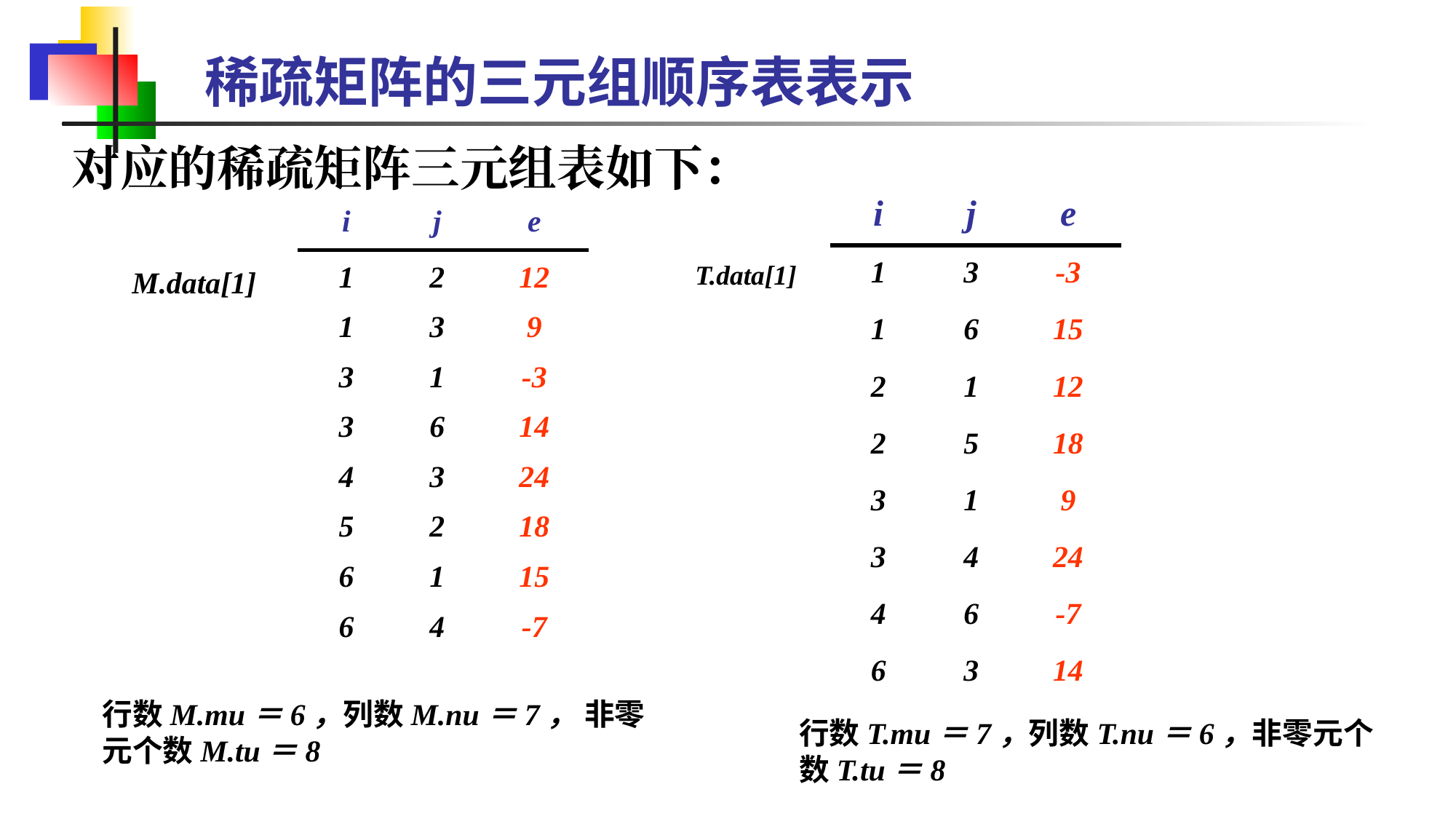

# 稀疏矩阵的三元组顺序表表示
对应的稀疏矩阵三元组表如下：
| i | j | e |
| --- | --- | --- |
| 1 | 3 | -3 |
| 1 | 6 | 15 |
| 2 | 1 | 12 |
| 2 | 5 | 18 |
| 3 | 1 | 9 |
| 3 | 4 | 24 |
| 4 | 6 | -7 |
| 6 | 3 | 14 |
| i | j | e |
| --- | --- | --- |
| 1 | 2 | 12 |
| 1 | 3 | 9 |
| 3 | 1 | -3 |
| 3 | 6 | 14 |
| 4 | 3 | 24 |
| 5 | 2 | 18 |
| 6 | 1 | 15 |
| 6 | 4 | -7 |
T.data[1]
M.data[1]
行数M.mu＝6，列数M.nu＝7， 非零元个数M.tu＝8
行数T.mu＝7，列数T.nu＝6，非零元个数T.tu＝8